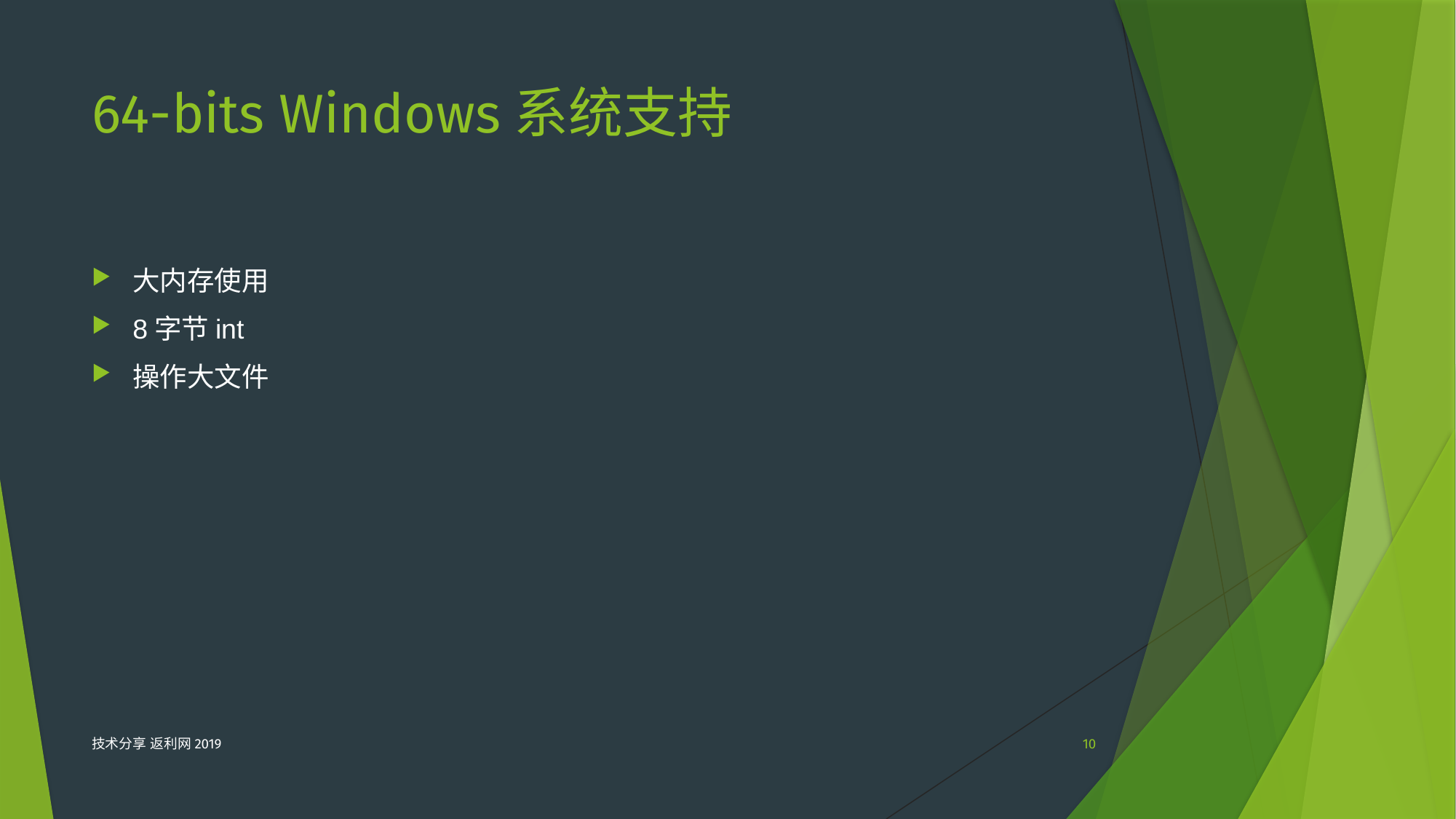

# 64-bits Windows系统支持
大内存使用
8字节int
操作大文件
技术分享 返利网2019
10